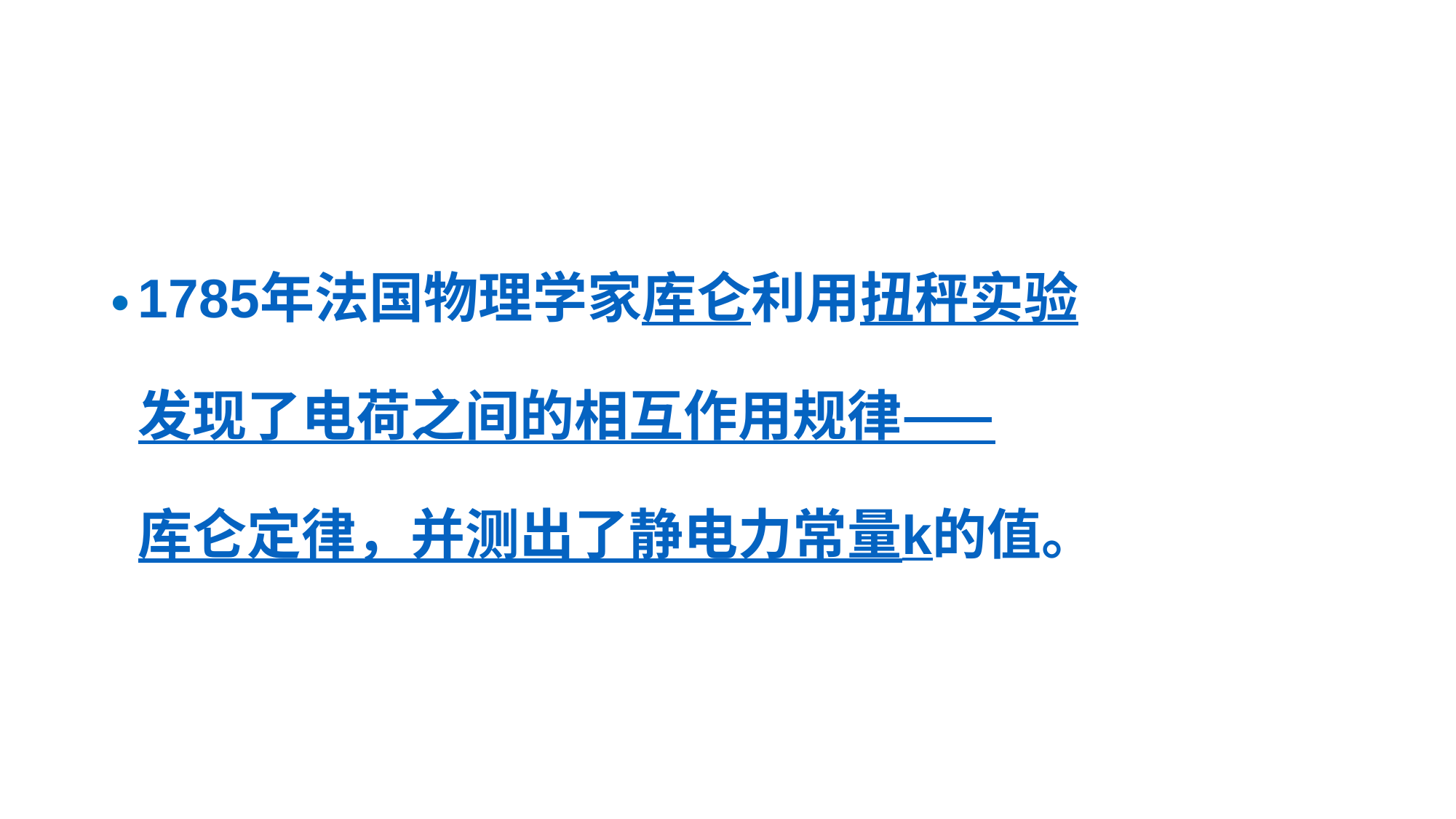

#
1785年法国物理学家库仑利用扭秤实验发现了电荷之间的相互作用规律——库仑定律，并测出了静电力常量k的值。